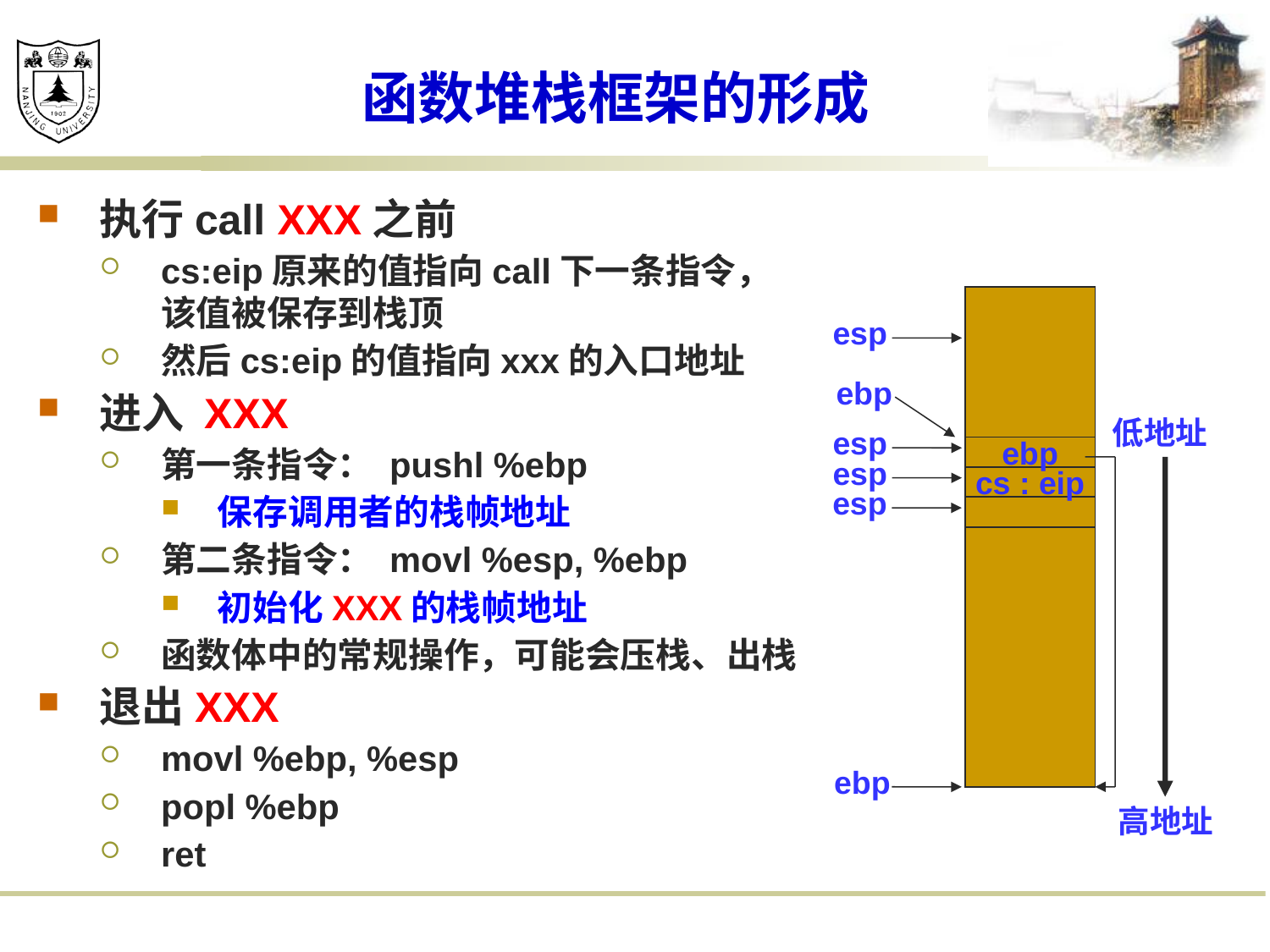

# 函数堆栈框架的形成
执行call XXX之前
cs:eip原来的值指向call下一条指令，
该值被保存到栈顶
然后cs:eip的值指向xxx的入口地址
进入 XXX
第一条指令： pushl %ebp
保存调用者的栈帧地址
第二条指令： movl %esp, %ebp
初始化XXX的栈帧地址
函数体中的常规操作，可能会压栈、出栈
退出XXX
movl %ebp, %esp
popl %ebp
ret

esp

ebp

低地址
esp
ebp
esp

cs : eip
esp

ebp

高地址
165